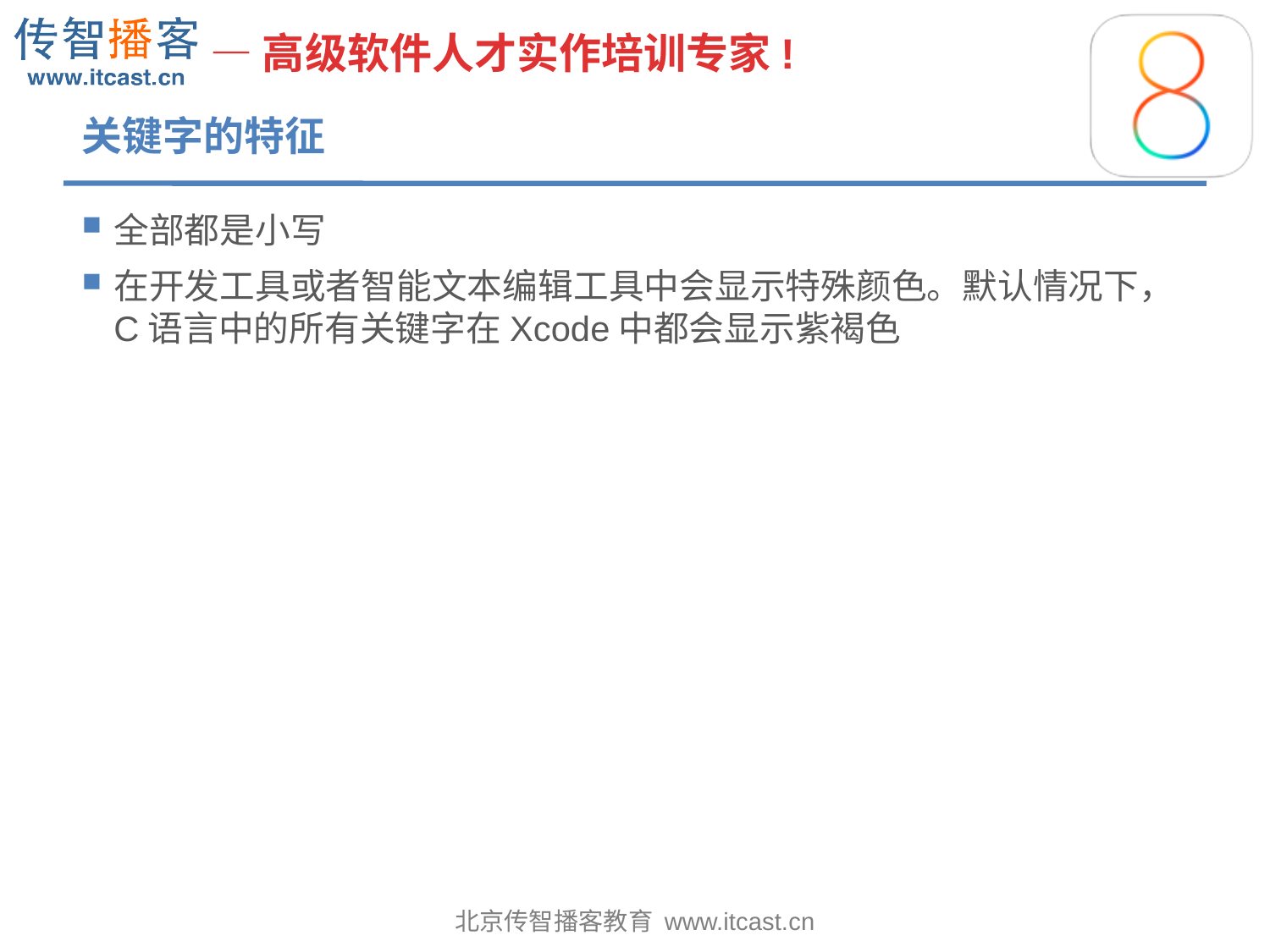

# 关键字的特征
全部都是小写
在开发工具或者智能文本编辑工具中会显示特殊颜色。默认情况下，C语言中的所有关键字在Xcode中都会显示紫褐色